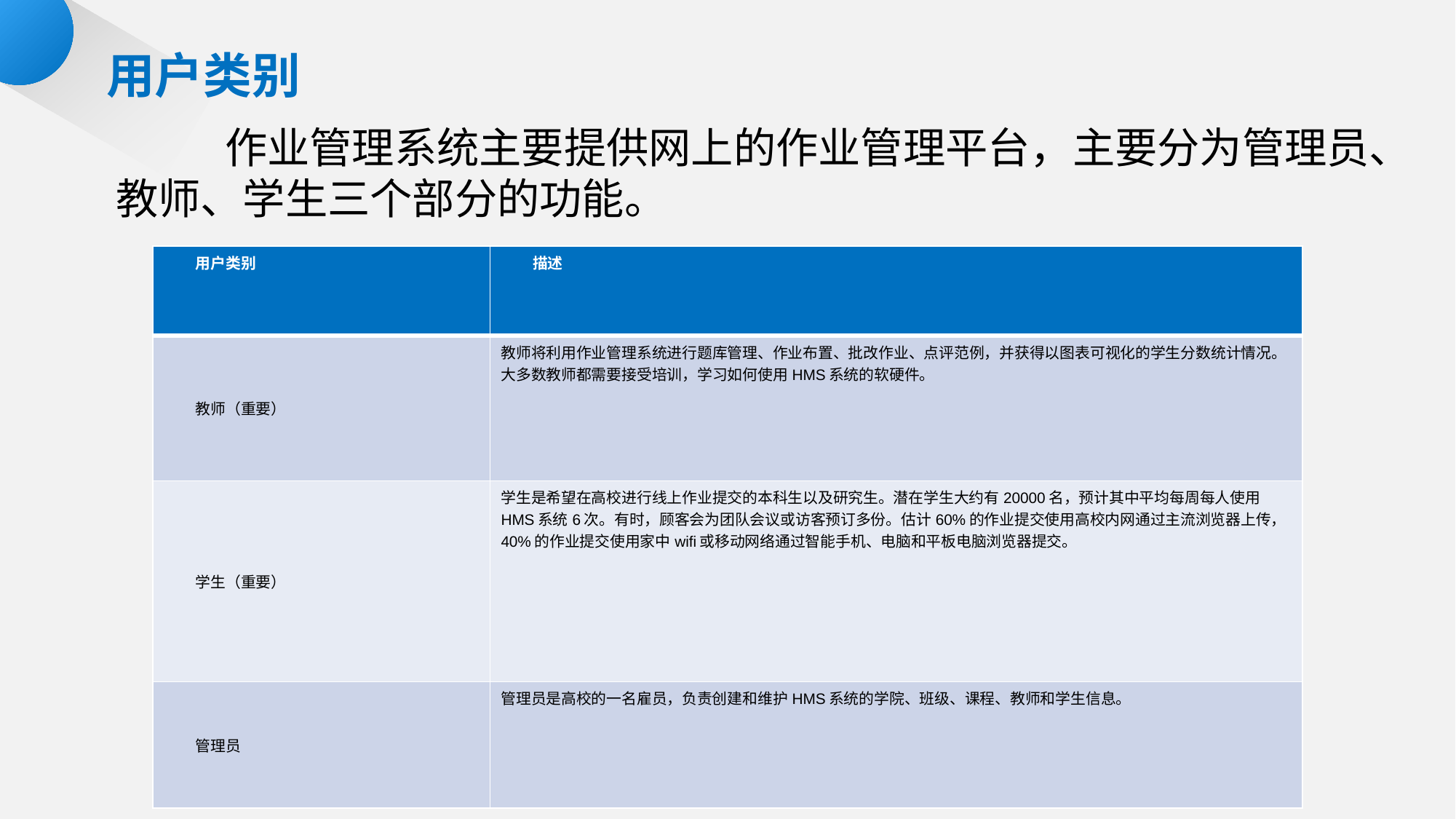

用户类别

	作业管理系统主要提供网上的作业管理平台，主要分为管理员、教师、学生三个部分的功能。

| 用户类别 | 描述 |
| --- | --- |
| 教师（重要） | 教师将利用作业管理系统进行题库管理、作业布置、批改作业、点评范例，并获得以图表可视化的学生分数统计情况。大多数教师都需要接受培训，学习如何使用HMS系统的软硬件。 |
| 学生（重要） | 学生是希望在高校进行线上作业提交的本科生以及研究生。潜在学生大约有20000名，预计其中平均每周每人使用HMS系统6次。有时，顾客会为团队会议或访客预订多份。估计60%的作业提交使用高校内网通过主流浏览器上传，40%的作业提交使用家中wifi或移动网络通过智能手机、电脑和平板电脑浏览器提交。 |
| 管理员 | 管理员是高校的一名雇员，负责创建和维护HMS系统的学院、班级、课程、教师和学生信息。 |